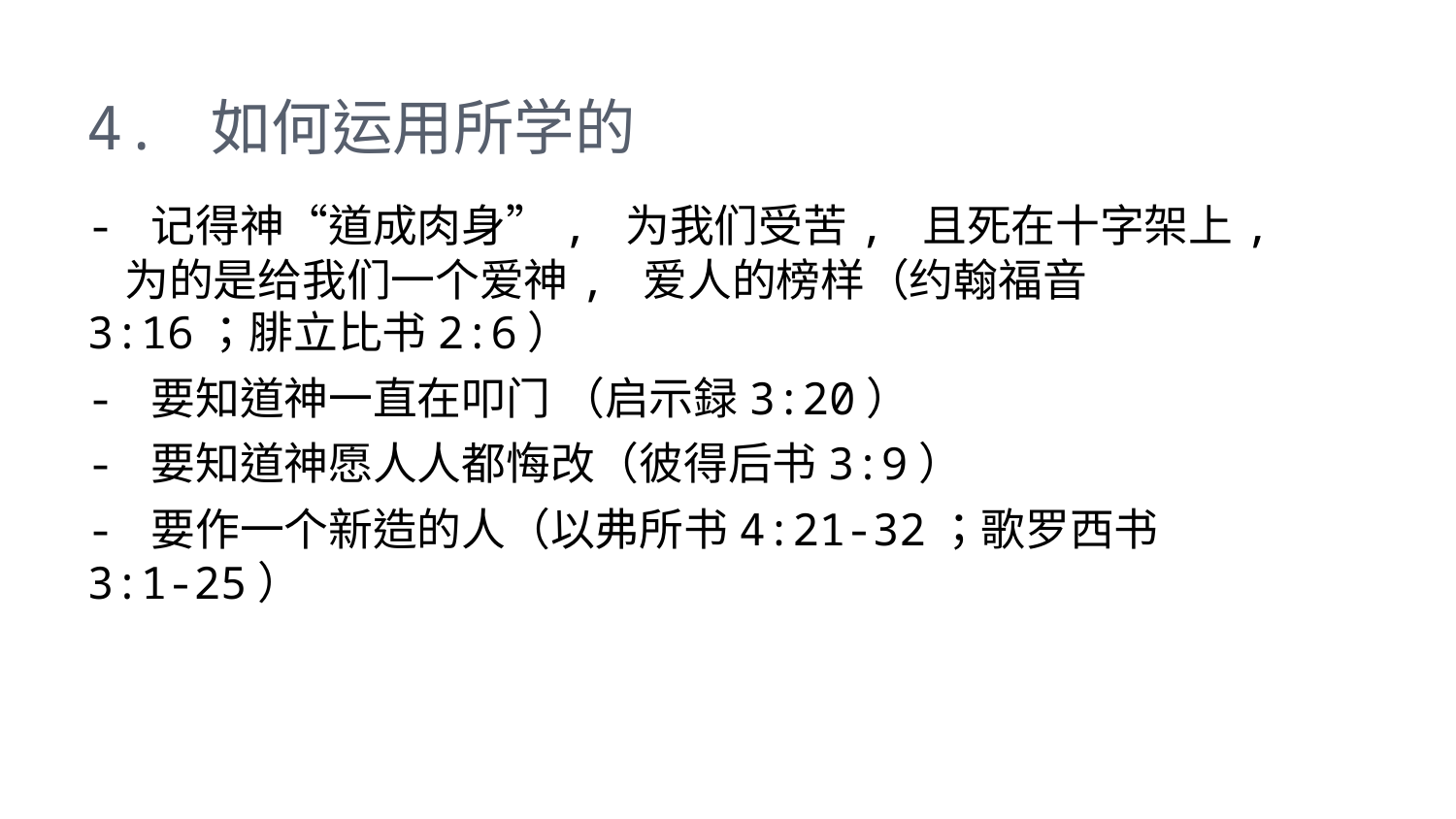

# 4. 如何运用所学的
- 记得神“道成肉身”, 为我们受苦, 且死在十字架上, 为的是给我们一个爱神, 爱人的榜样（约翰福音3:16；腓立比书2:6）
- 要知道神一直在叩门 （启示録3:20）
- 要知道神愿人人都悔改（彼得后书3:9）
- 要作一个新造的人（以弗所书4:21-32；歌罗西书3:1-25）